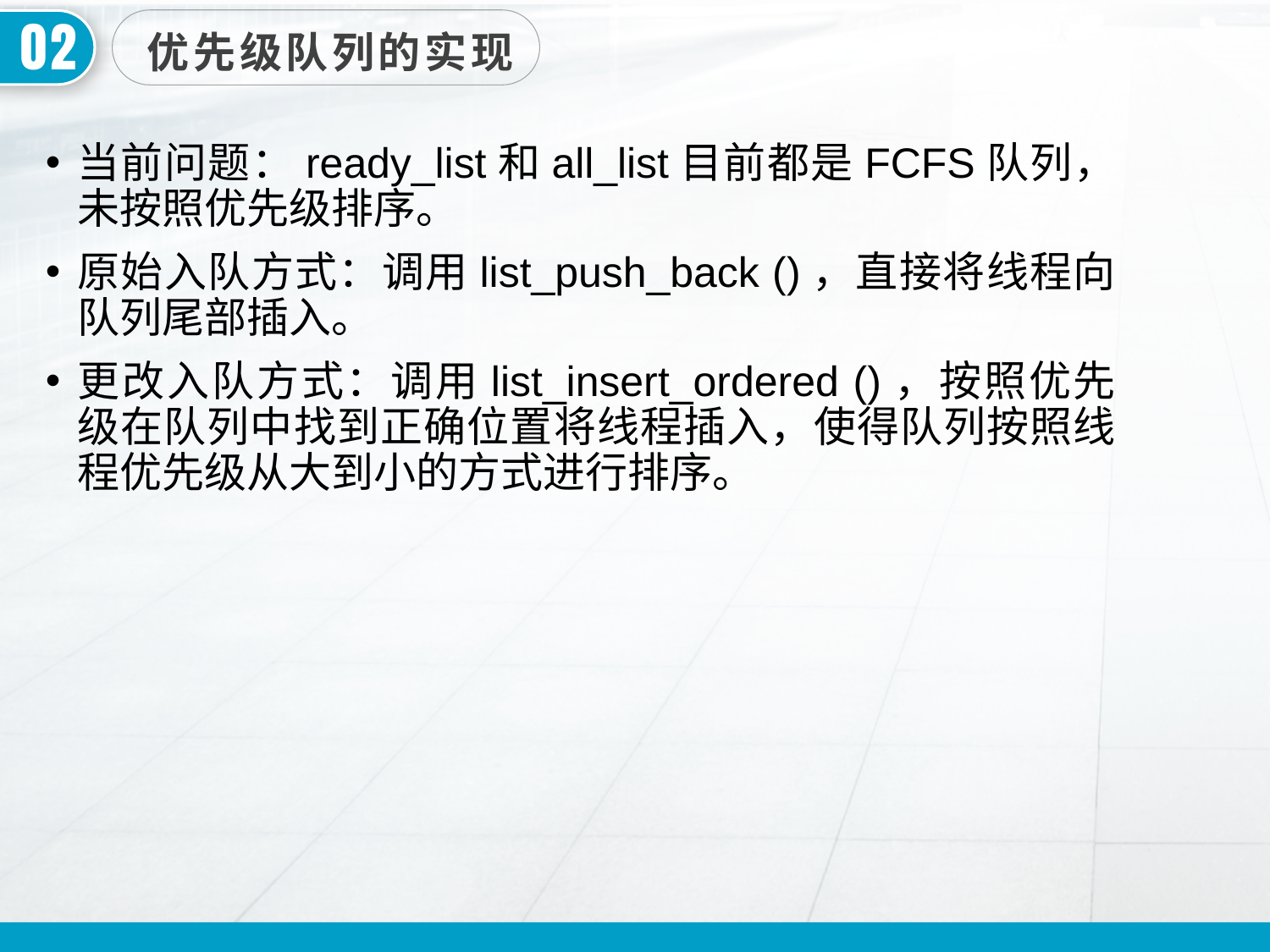

02
优先级队列的实现
当前问题：ready_list和all_list目前都是FCFS队列，未按照优先级排序。
原始入队方式：调用list_push_back ()，直接将线程向队列尾部插入。
更改入队方式：调用list_insert_ordered ()，按照优先级在队列中找到正确位置将线程插入，使得队列按照线程优先级从大到小的方式进行排序。